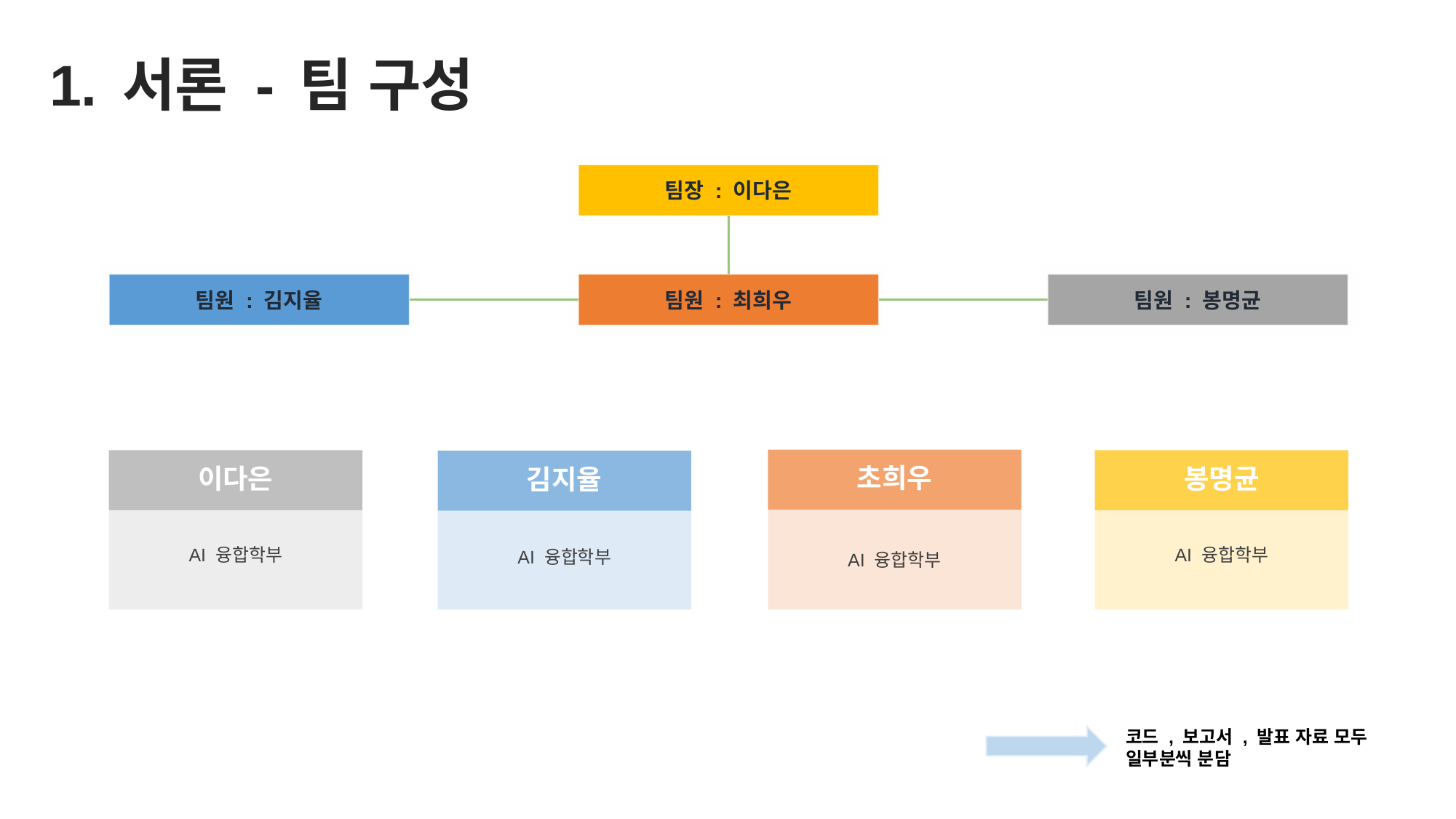

1. 서론 - 팀 구성
팀장 : 이다은
팀원 : 김지율
팀원 : 최희우
팀원 : 봉명균

초희우

AI 융합학부

김지율

AI 융합학부
이다은
봉명균

AI 융합학부

AI 융합학부
코드 , 보고서 , 발표 자료 모두 일부분씩 분담